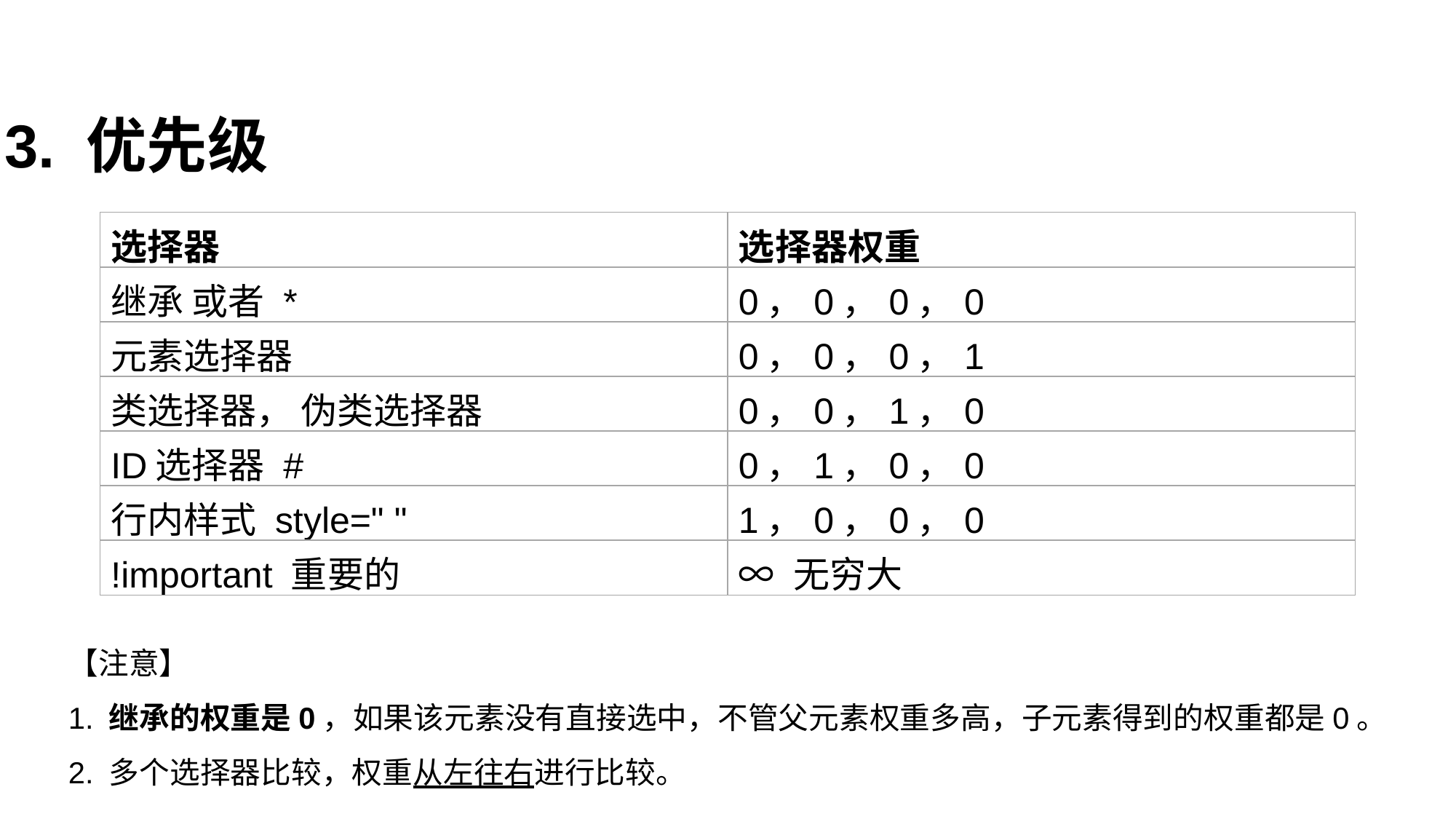

3. 优先级
| 选择器 | 选择器权重 |
| --- | --- |
| 继承 或者 \* | 0，0，0，0 |
| 元素选择器 | 0，0，0，1 |
| 类选择器， 伪类选择器 | 0，0，1，0 |
| ID选择器 # | 0，1，0，0 |
| 行内样式 style=" " | 1，0，0，0 |
| !important 重要的 | ∞ 无穷大 |
【注意】
1. 继承的权重是0，如果该元素没有直接选中，不管父元素权重多高，子元素得到的权重都是0。
2. 多个选择器比较，权重从左往右进行比较。